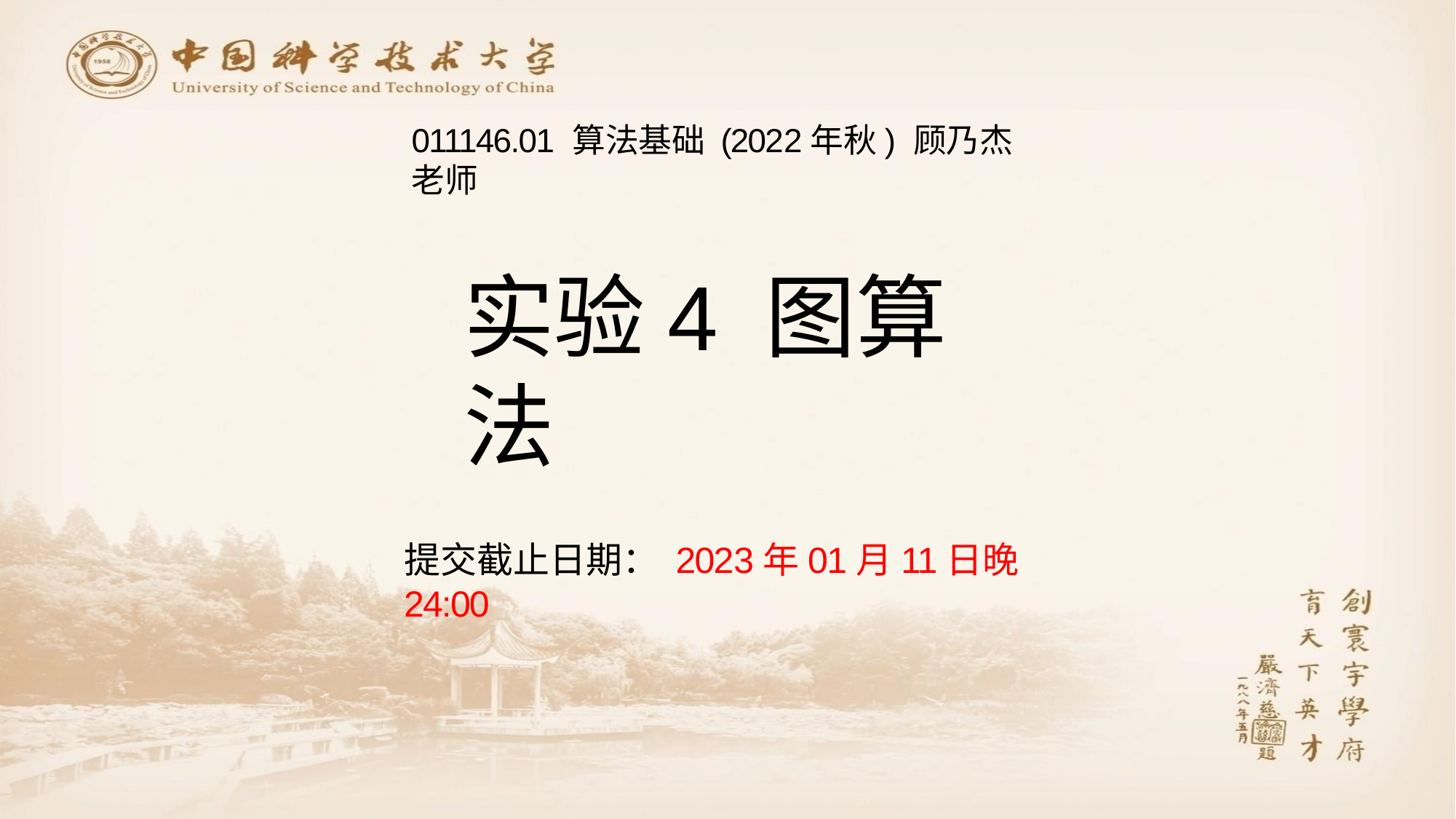

011146.01 算法基础 (2022年秋) 顾乃杰老师
# 实验4 图算法
提交截止日期： 2023年01月11日晚24:00